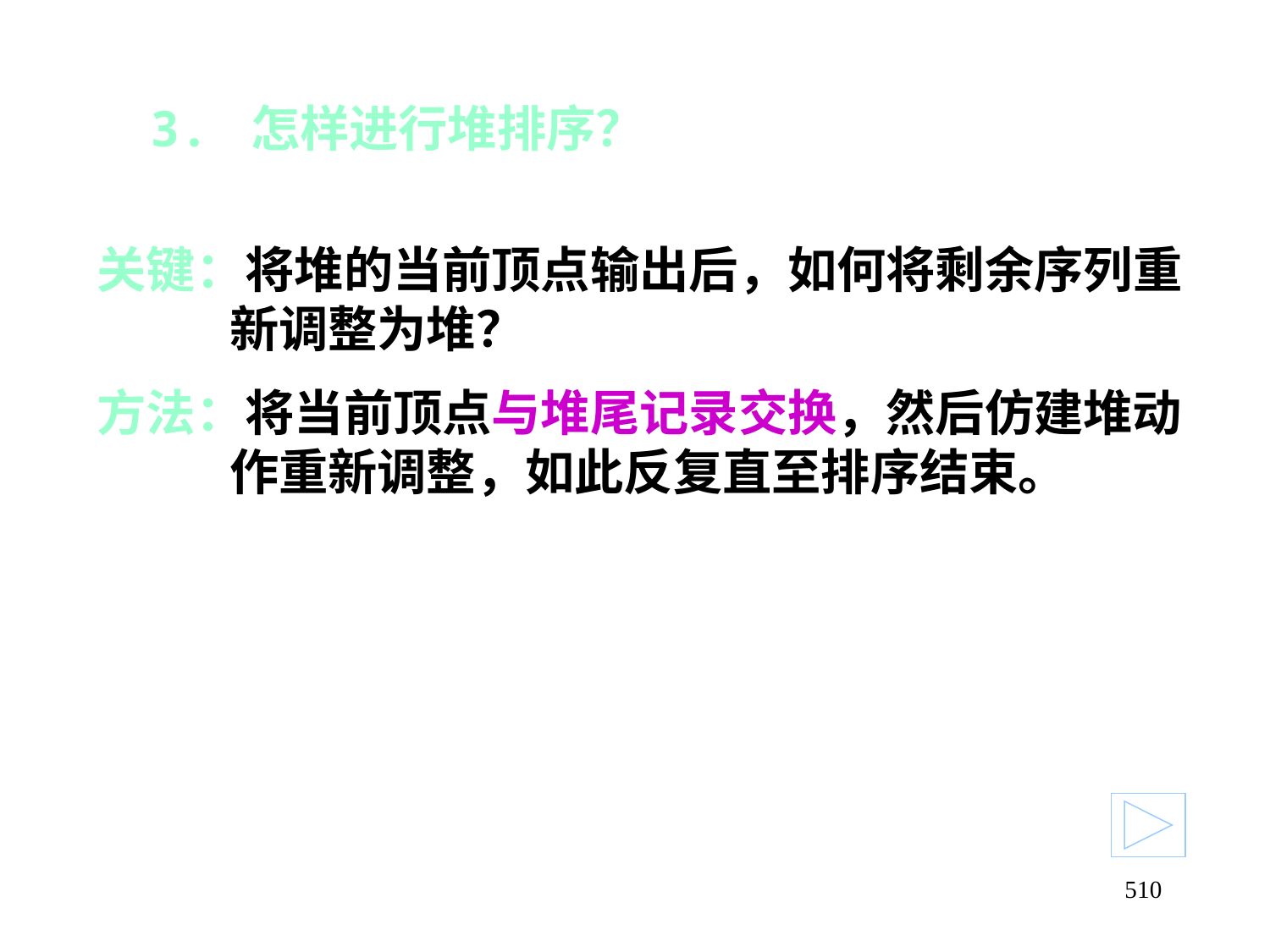

# 3. 怎样进行堆排序？
关键：将堆的当前顶点输出后，如何将剩余序列重新调整为堆？
方法：将当前顶点与堆尾记录交换，然后仿建堆动作重新调整，如此反复直至排序结束。

510